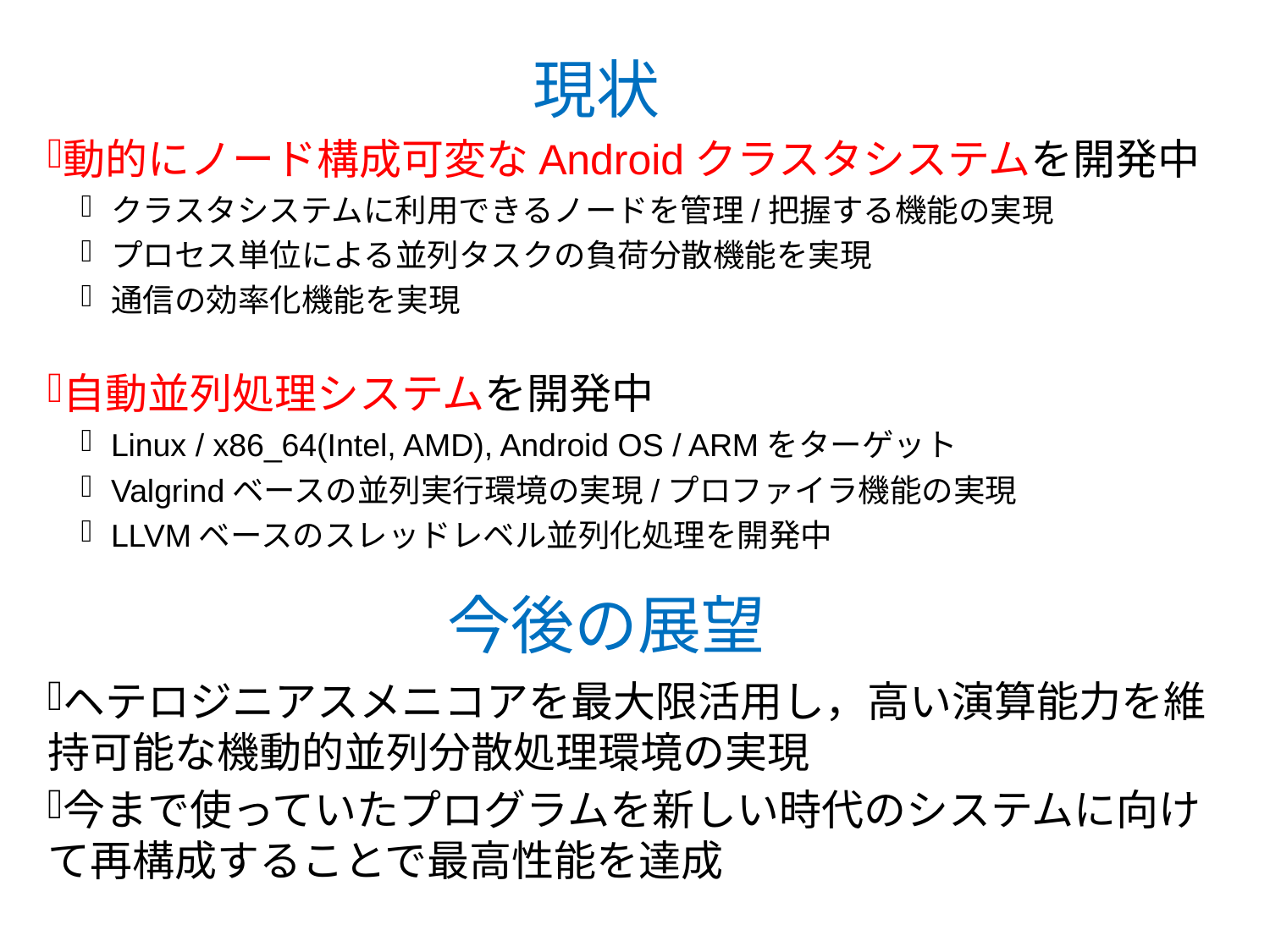

現状
動的にノード構成可変なAndroidクラスタシステムを開発中
クラスタシステムに利用できるノードを管理/把握する機能の実現
プロセス単位による並列タスクの負荷分散機能を実現
通信の効率化機能を実現

自動並列処理システムを開発中
Linux / x86_64(Intel, AMD), Android OS / ARMをターゲット
Valgrindベースの並列実行環境の実現/プロファイラ機能の実現
LLVMベースのスレッドレベル並列化処理を開発中

ヘテロジニアスメニコアを最大限活用し，高い演算能力を維持可能な機動的並列分散処理環境の実現
今まで使っていたプログラムを新しい時代のシステムに向けて再構成することで最高性能を達成
今後の展望